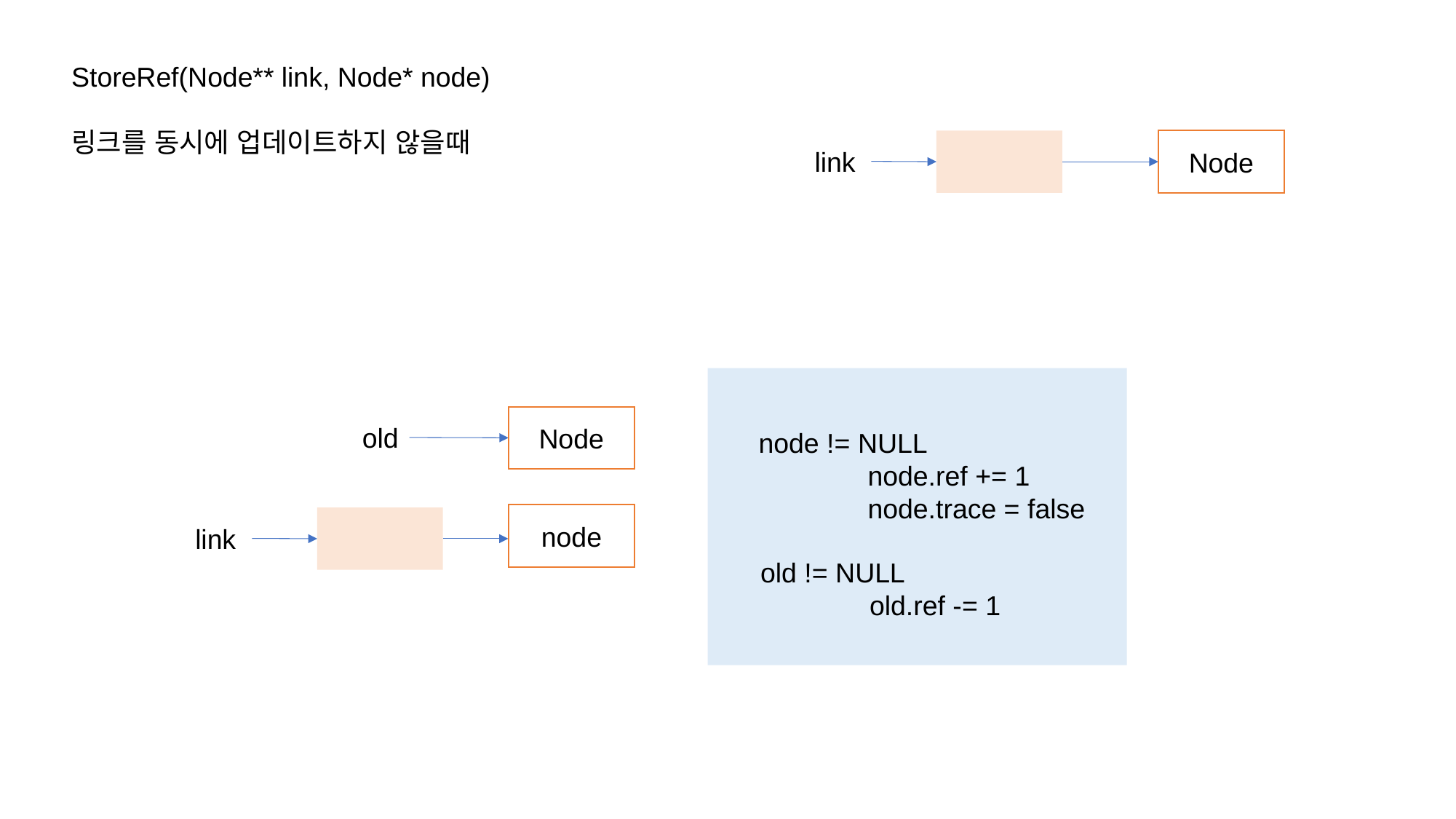

StoreRef(Node** link, Node* node)

링크를 동시에 업데이트하지 않을때

Node
link

Node
old
node != NULL
	node.ref += 1
	node.trace = false
node

link
old != NULL
	old.ref -= 1